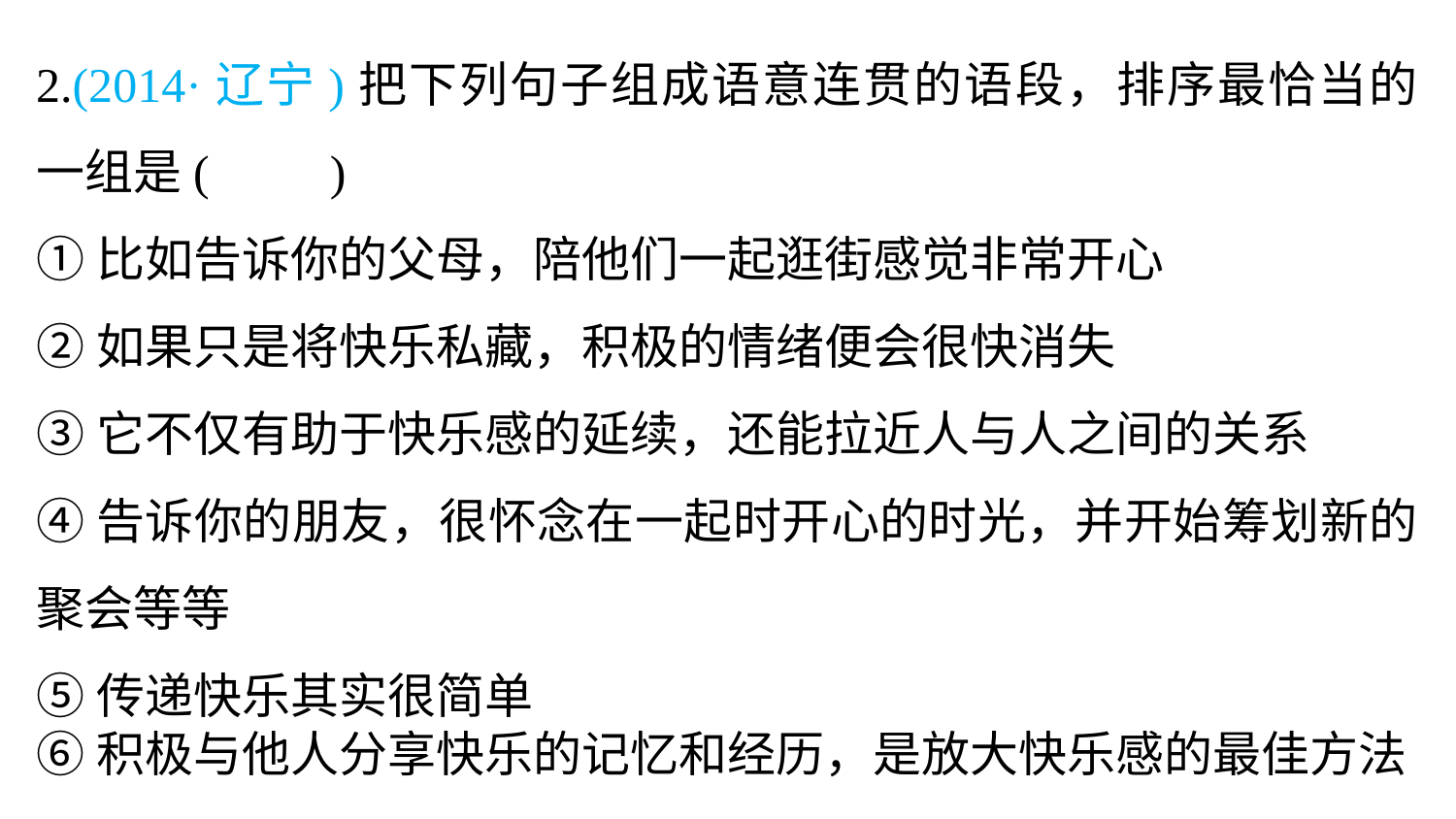

2.(2014·辽宁)把下列句子组成语意连贯的语段，排序最恰当的一组是(　　)
①比如告诉你的父母，陪他们一起逛街感觉非常开心
②如果只是将快乐私藏，积极的情绪便会很快消失
③它不仅有助于快乐感的延续，还能拉近人与人之间的关系
④告诉你的朋友，很怀念在一起时开心的时光，并开始筹划新的聚会等等
⑤传递快乐其实很简单
⑥积极与他人分享快乐的记忆和经历，是放大快乐感的最佳方法